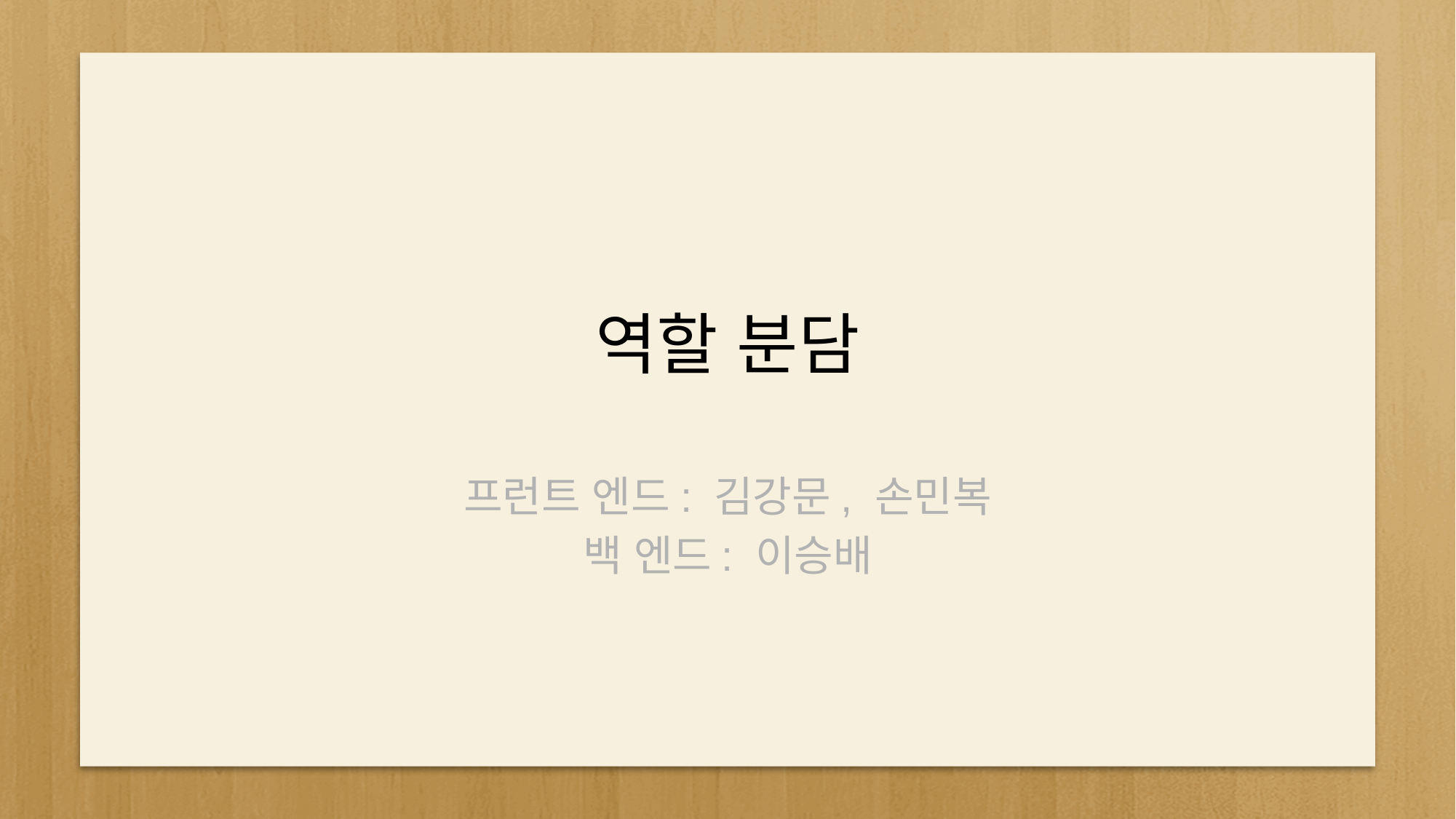

# 역할 분담
프런트 엔드: 김강문, 손민복
백 엔드: 이승배